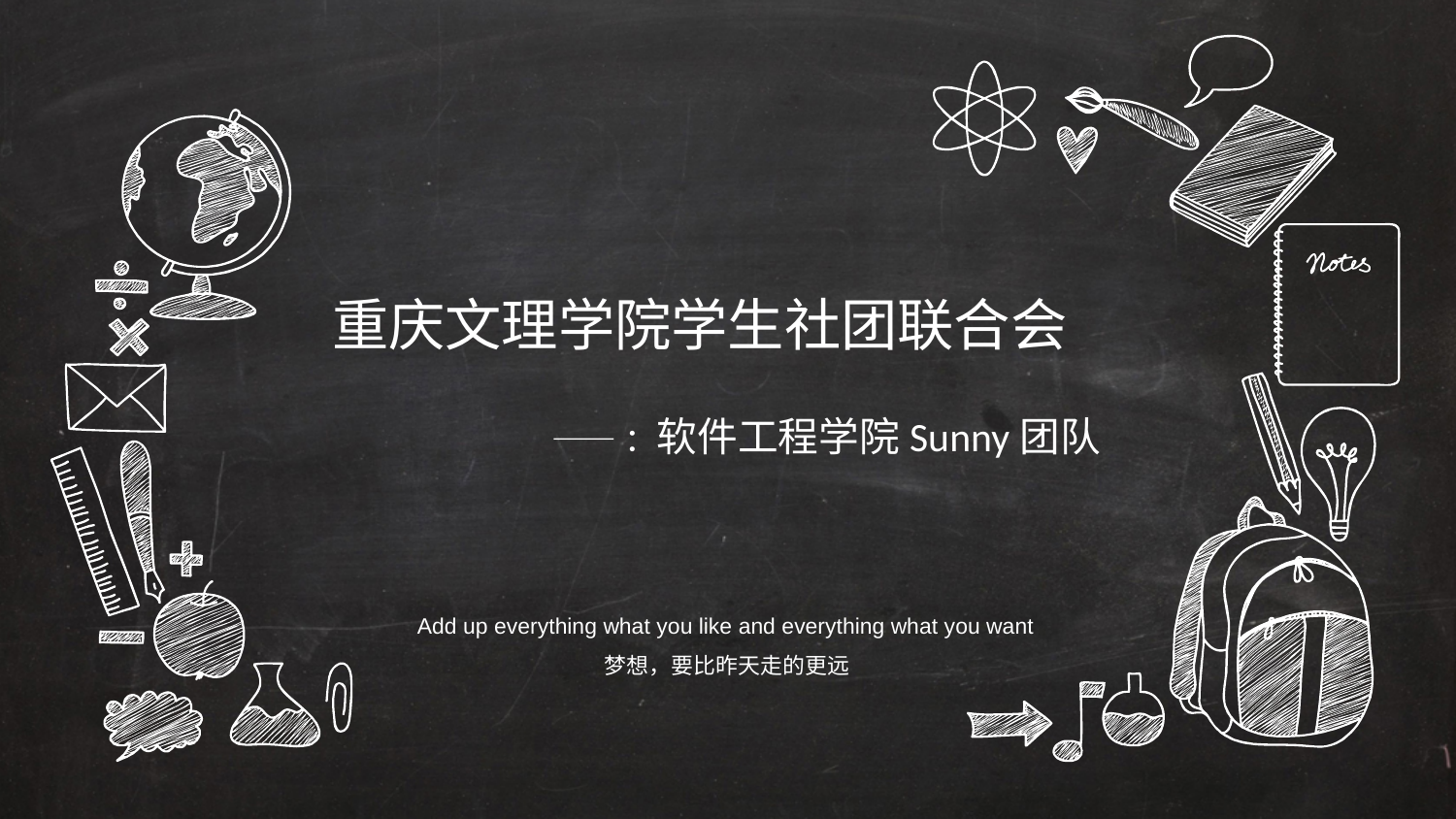

重庆文理学院学生社团联合会

——：软件工程学院Sunny团队

 Add up everything what you like and everything what you want
 梦想，要比昨天走的更远